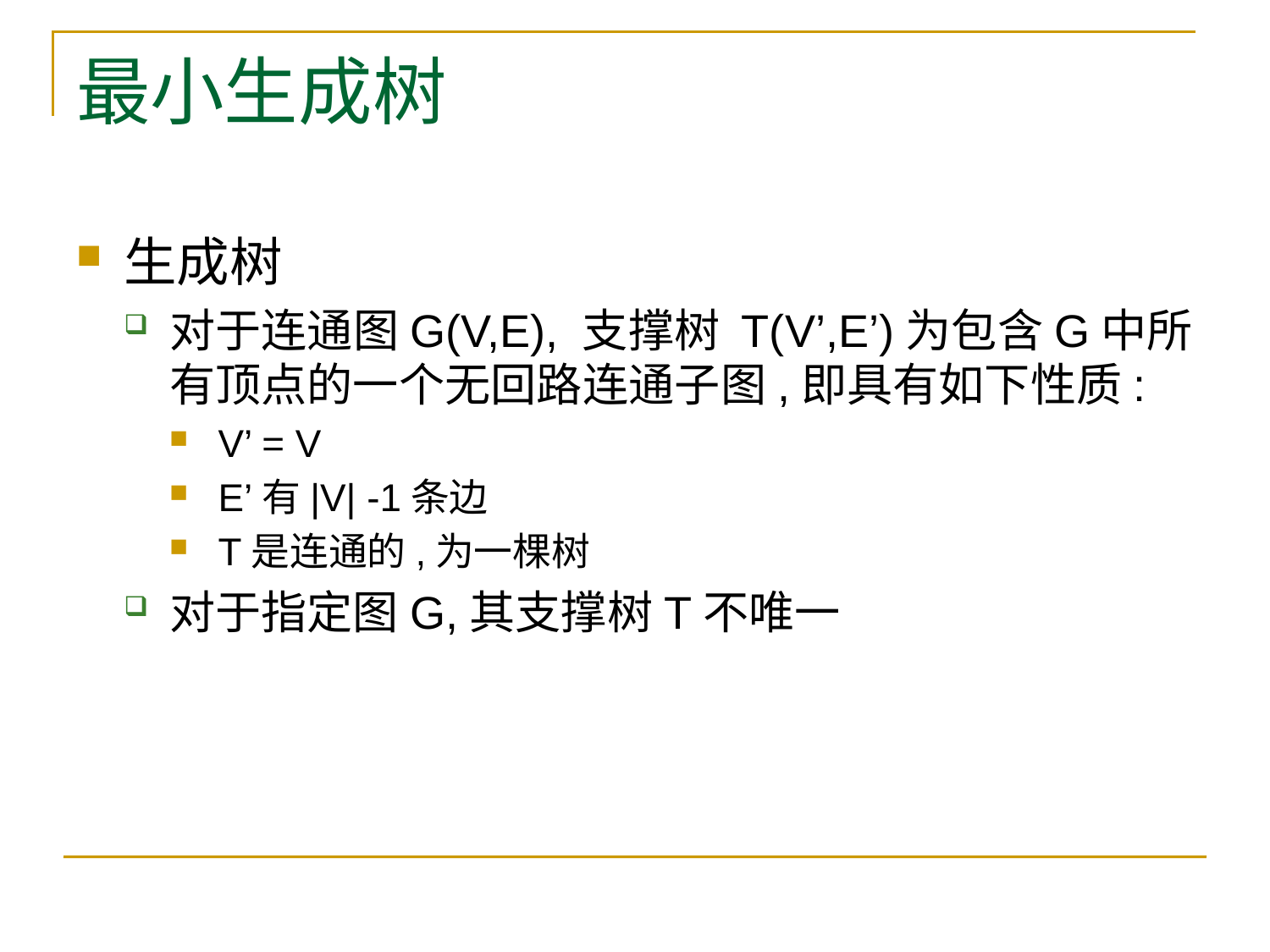

# 最小生成树
生成树
对于连通图G(V,E), 支撑树 T(V’,E’)为包含G中所有顶点的一个无回路连通子图,即具有如下性质:
V’ = V
E’有|V| -1条边
T是连通的,为一棵树
对于指定图G,其支撑树T不唯一